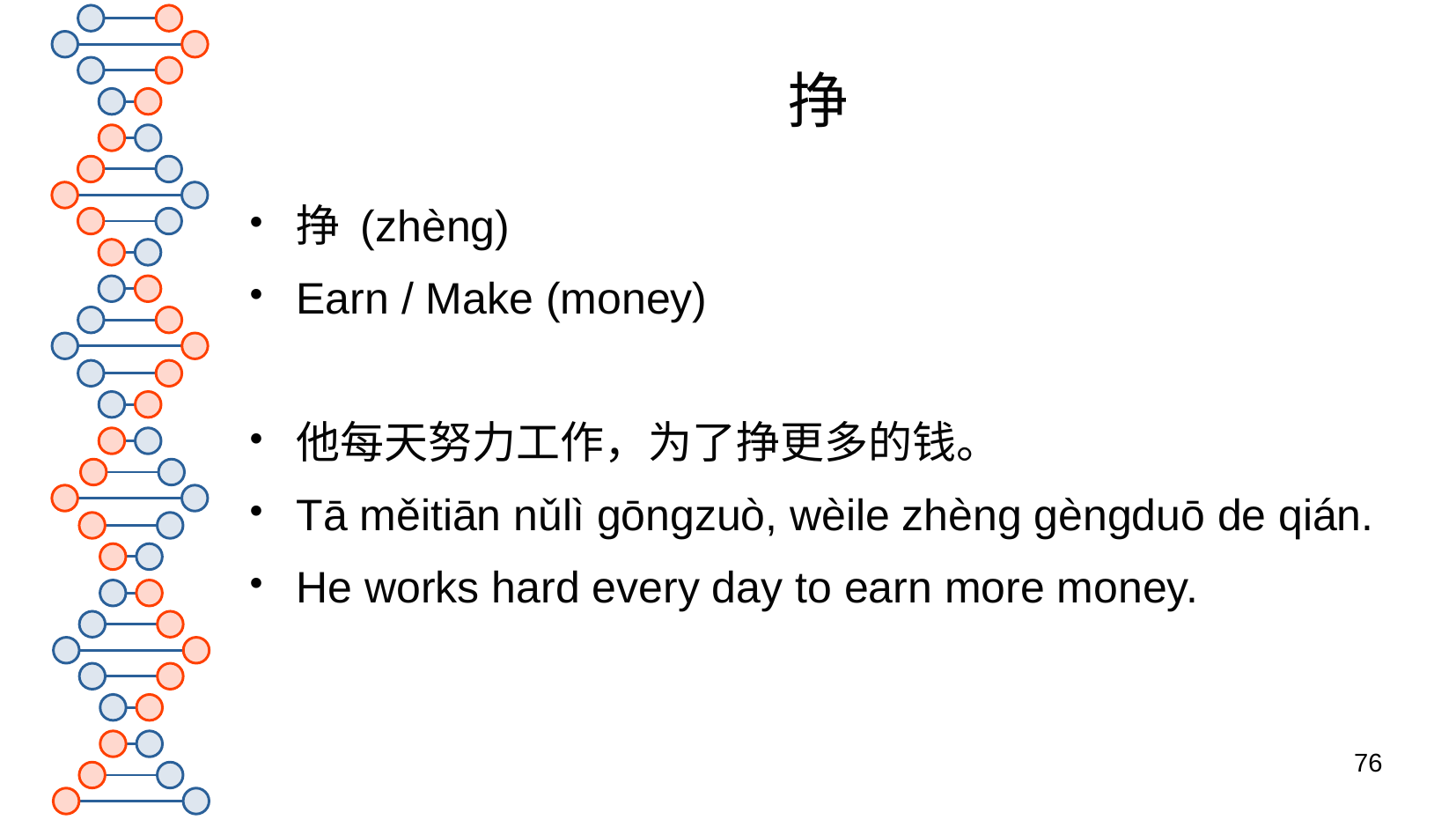

# 挣
挣 (zhèng)
Earn / Make (money)

他每天努力工作，为了挣更多的钱。
Tā měitiān nǔlì gōngzuò, wèile zhèng gèngduō de qián.
He works hard every day to earn more money.

76